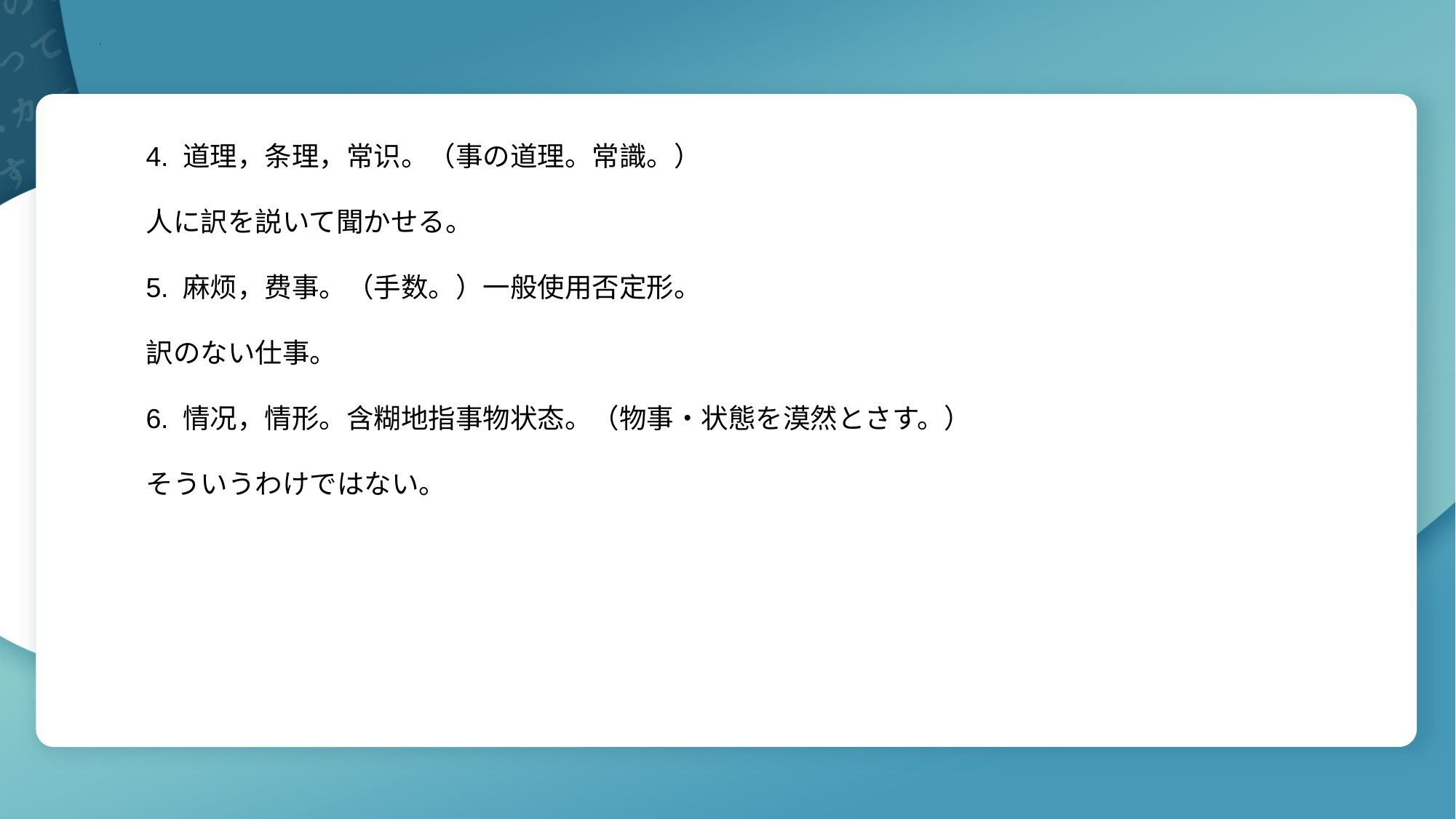

4. 道理，条理，常识。（事の道理。常識。）

人に訳を説いて聞かせる。

5. 麻烦，费事。（手数。）一般使用否定形。

訳のない仕事。

6. 情况，情形。含糊地指事物状态。（物事・状態を漠然とさす。）

そういうわけではない。